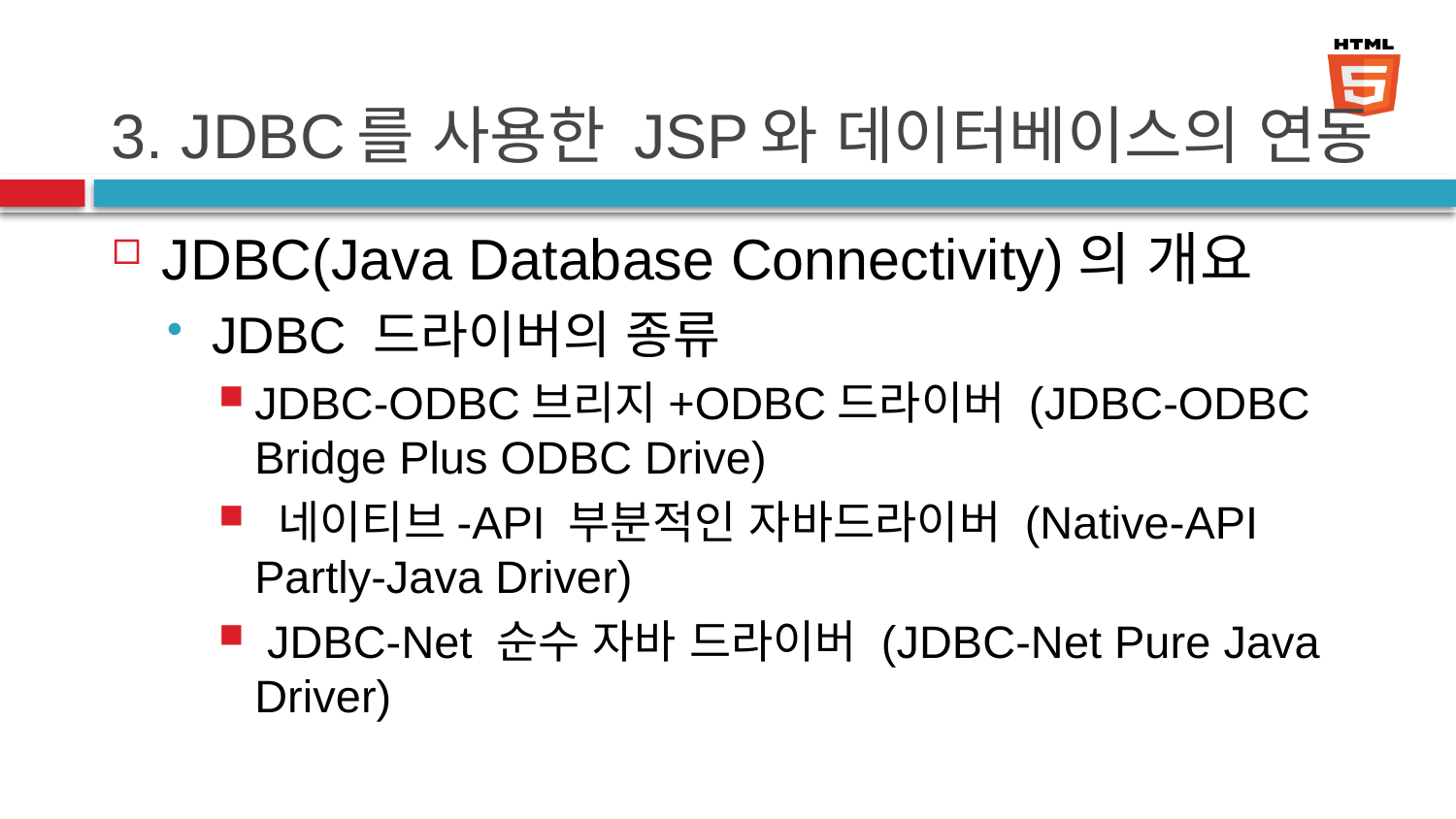

# 3. JDBC를 사용한 JSP와 데이터베이스의 연동
JDBC(Java Database Connectivity)의 개요
JDBC 드라이버의 종류
JDBC-ODBC브리지+ODBC드라이버 (JDBC-ODBC Bridge Plus ODBC Drive)
 네이티브-API 부분적인 자바드라이버 (Native-API Partly-Java Driver)
 JDBC-Net 순수 자바 드라이버 (JDBC-Net Pure Java Driver)